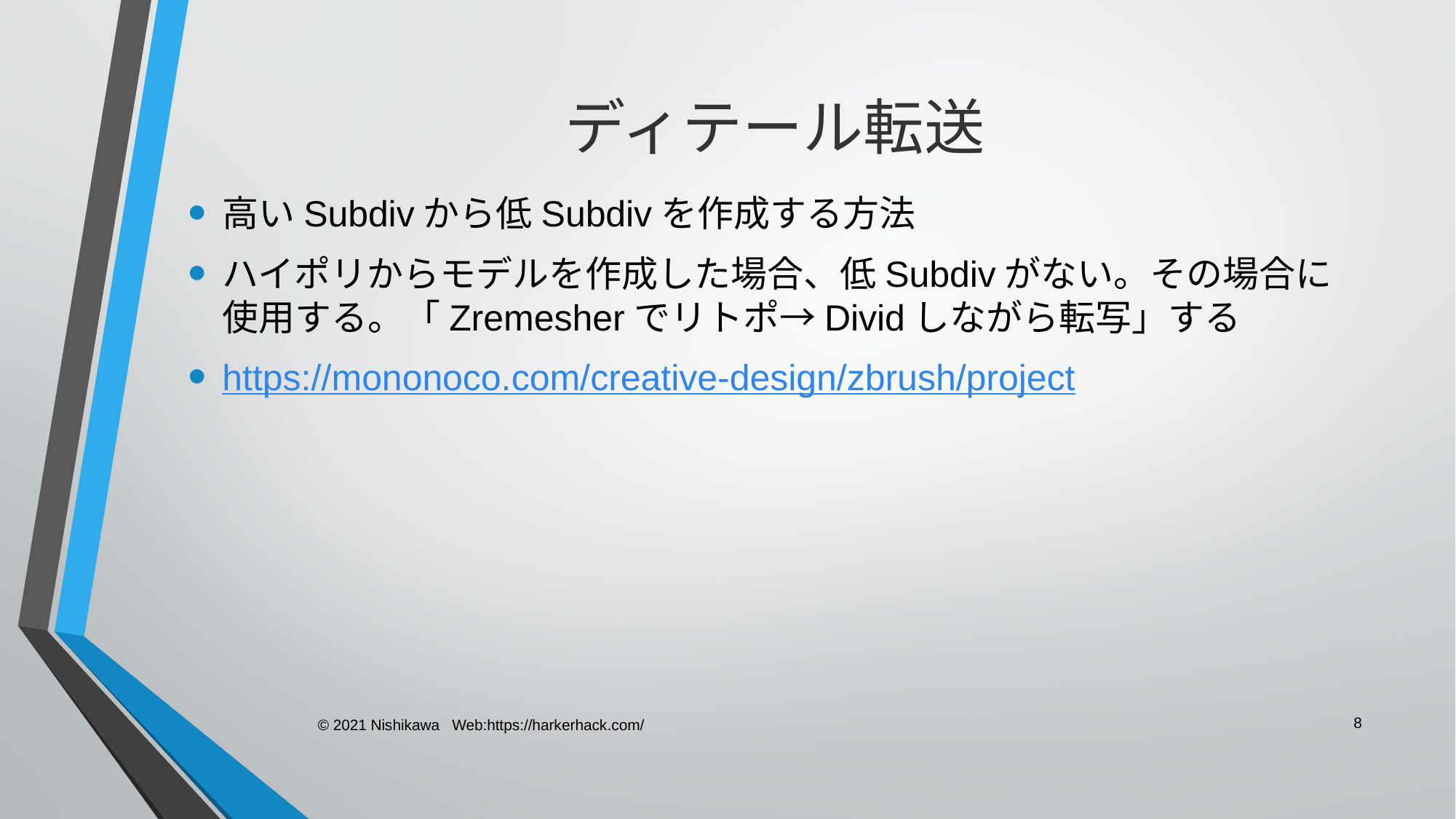

# ディテール転送
高いSubdivから低Subdivを作成する方法
ハイポリからモデルを作成した場合、低Subdivがない。その場合に使用する。「Zremesherでリトポ→Dividしながら転写」する
https://mononoco.com/creative-design/zbrush/project

8
© 2021 Nishikawa   Web:https://harkerhack.com/